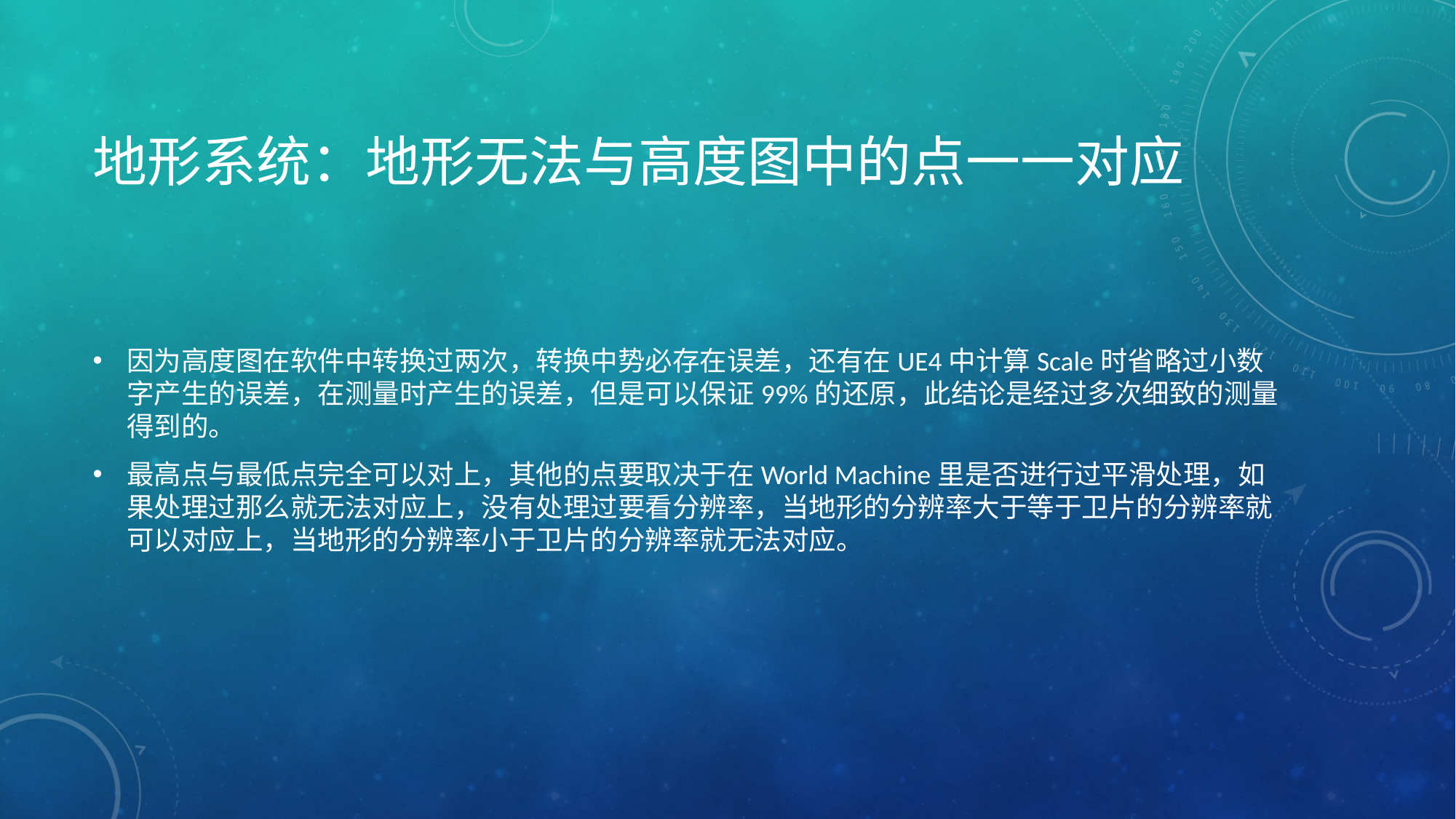

# 地形系统：地形无法与高度图中的点一一对应
因为高度图在软件中转换过两次，转换中势必存在误差，还有在UE4中计算Scale时省略过小数字产生的误差，在测量时产生的误差，但是可以保证99%的还原，此结论是经过多次细致的测量得到的。
最高点与最低点完全可以对上，其他的点要取决于在World Machine里是否进行过平滑处理，如果处理过那么就无法对应上，没有处理过要看分辨率，当地形的分辨率大于等于卫片的分辨率就可以对应上，当地形的分辨率小于卫片的分辨率就无法对应。